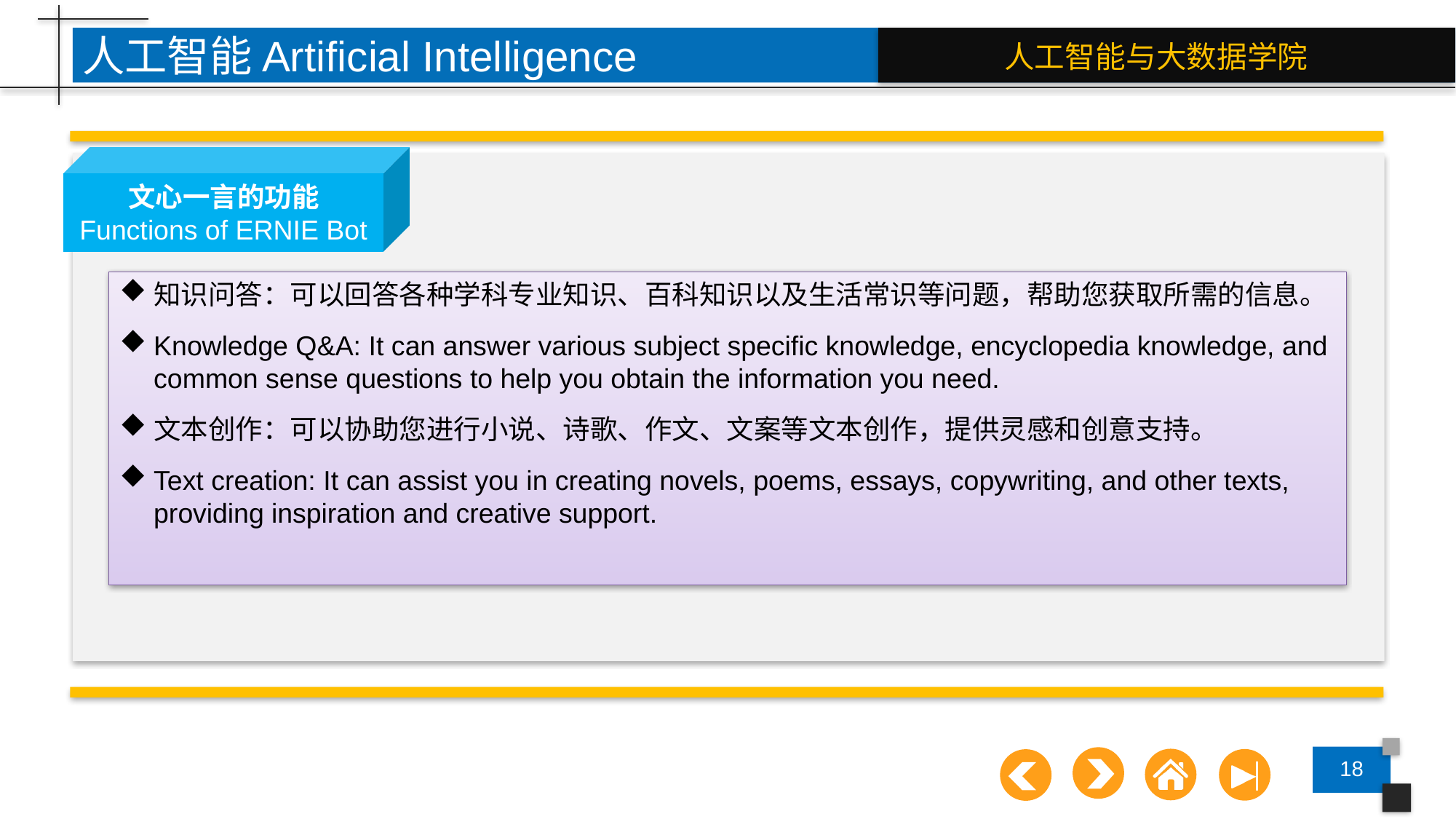

人工智能Artificial Intelligence
文心一言的功能
Functions of ERNIE Bot
知识问答：可以回答各种学科专业知识、百科知识以及生活常识等问题，帮助您获取所需的信息。
Knowledge Q&A: It can answer various subject specific knowledge, encyclopedia knowledge, and common sense questions to help you obtain the information you need.
文本创作：可以协助您进行小说、诗歌、作文、文案等文本创作，提供灵感和创意支持。
Text creation: It can assist you in creating novels, poems, essays, copywriting, and other texts, providing inspiration and creative support.